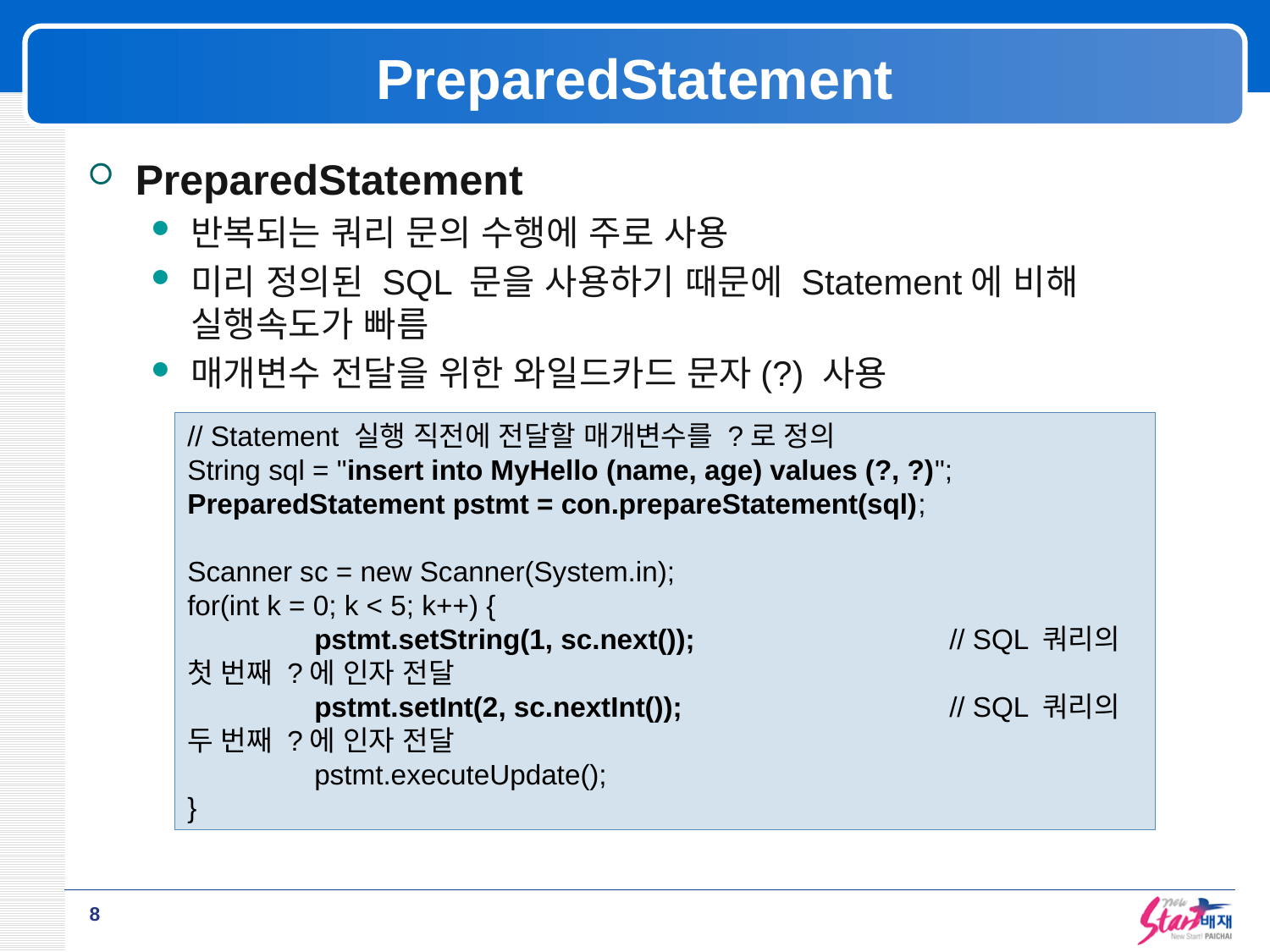

# PreparedStatement
PreparedStatement
반복되는 쿼리 문의 수행에 주로 사용
미리 정의된 SQL 문을 사용하기 때문에 Statement에 비해 실행속도가 빠름
매개변수 전달을 위한 와일드카드 문자(?) 사용

// Statement 실행 직전에 전달할 매개변수를 ?로 정의
String sql = "insert into MyHello (name, age) values (?, ?)";
PreparedStatement pstmt = con.prepareStatement(sql);

Scanner sc = new Scanner(System.in);
for(int k = 0; k < 5; k++) {
	pstmt.setString(1, sc.next());		// SQL 쿼리의 첫 번째 ?에 인자 전달
	pstmt.setInt(2, sc.nextInt());			// SQL 쿼리의 두 번째 ?에 인자 전달
	pstmt.executeUpdate();
}
8